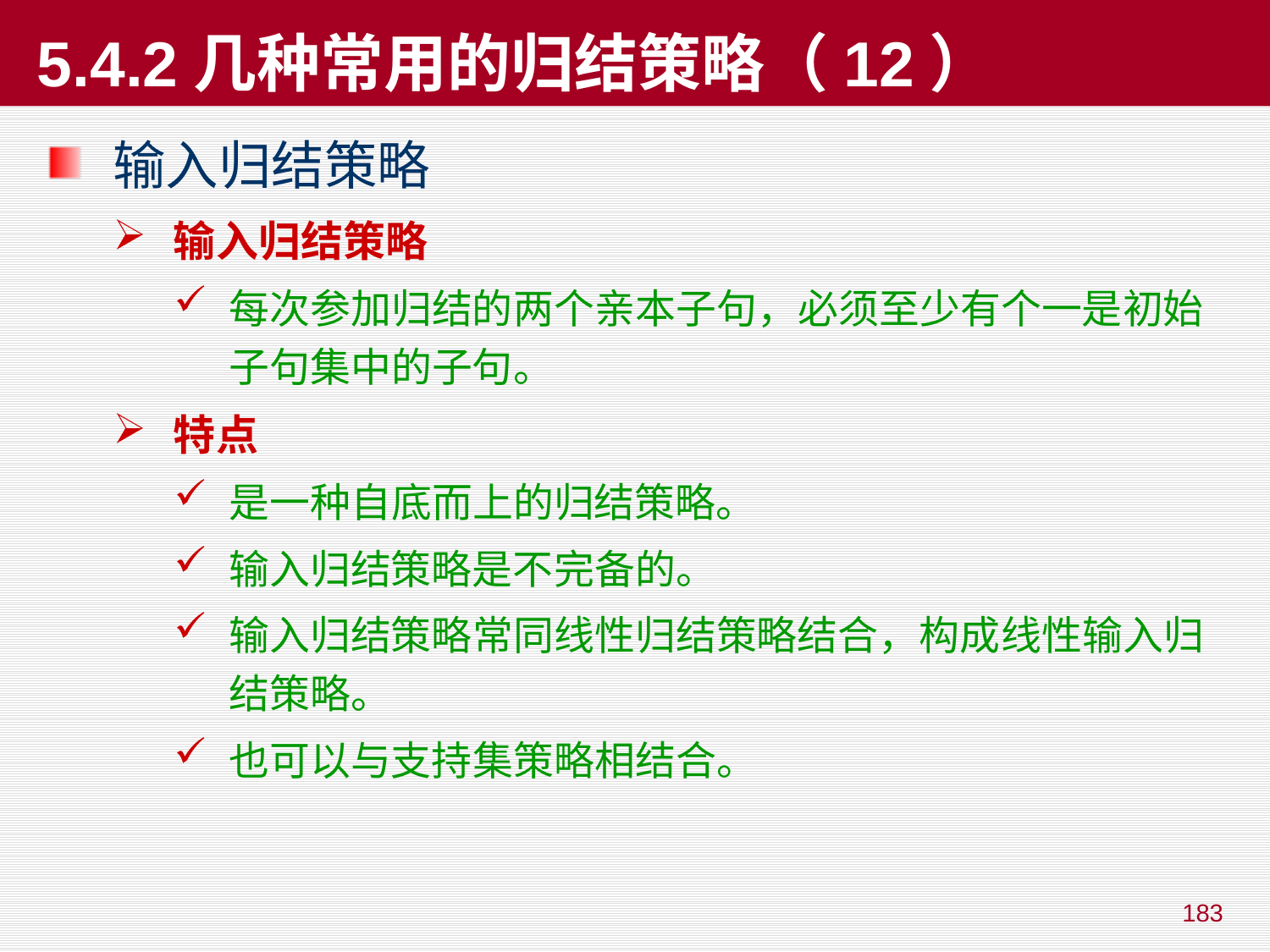

# 5.4.2几种常用的归结策略（12）
输入归结策略
输入归结策略
每次参加归结的两个亲本子句，必须至少有个一是初始子句集中的子句。
特点
是一种自底而上的归结策略。
输入归结策略是不完备的。
输入归结策略常同线性归结策略结合，构成线性输入归结策略。
也可以与支持集策略相结合。
183